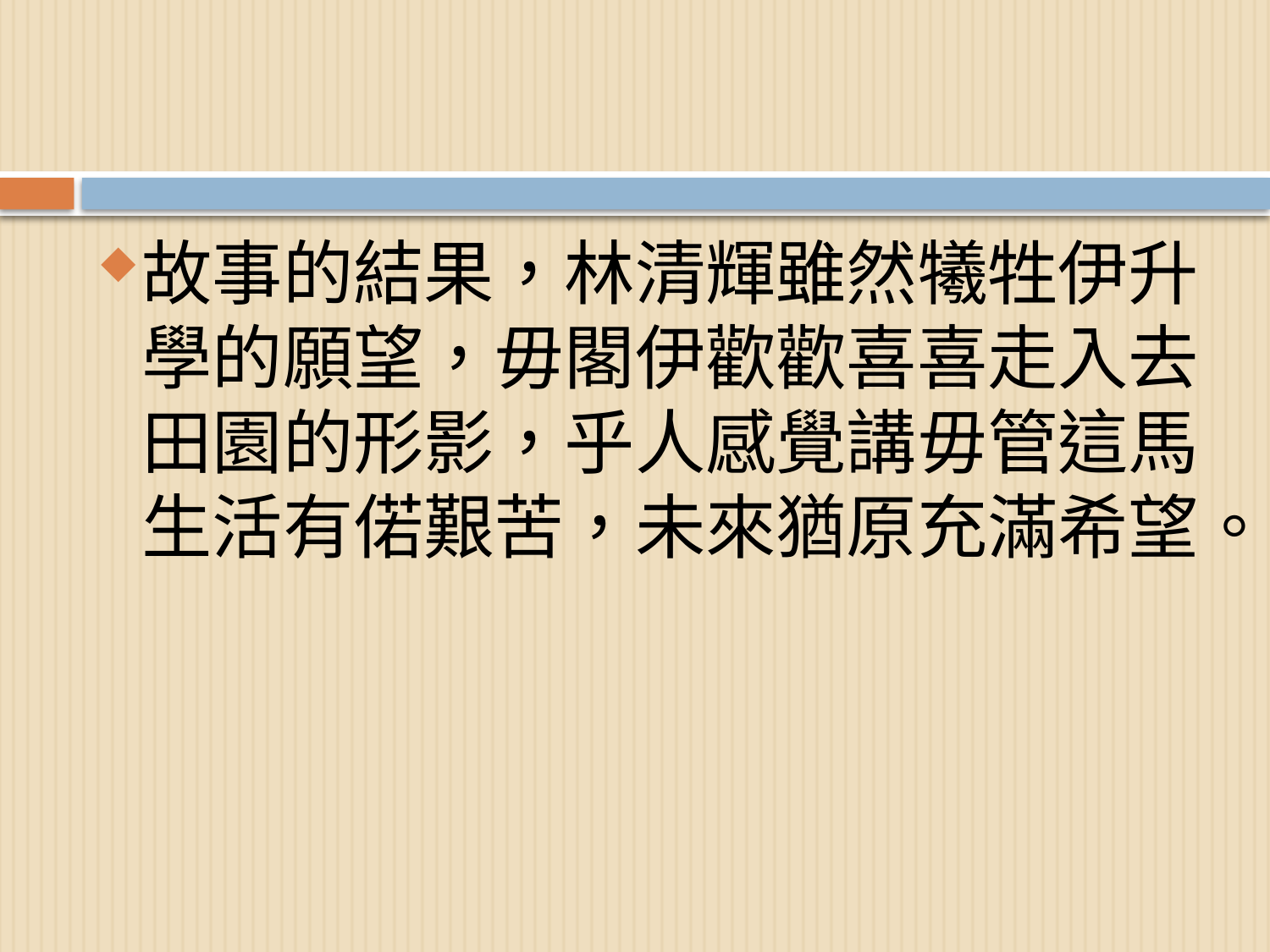

#
故事的結果，林清輝雖然犧牲伊升學的願望，毋閣伊歡歡喜喜走入去田園的形影，乎人感覺講毋管這馬生活有偌艱苦，未來猶原充滿希望。